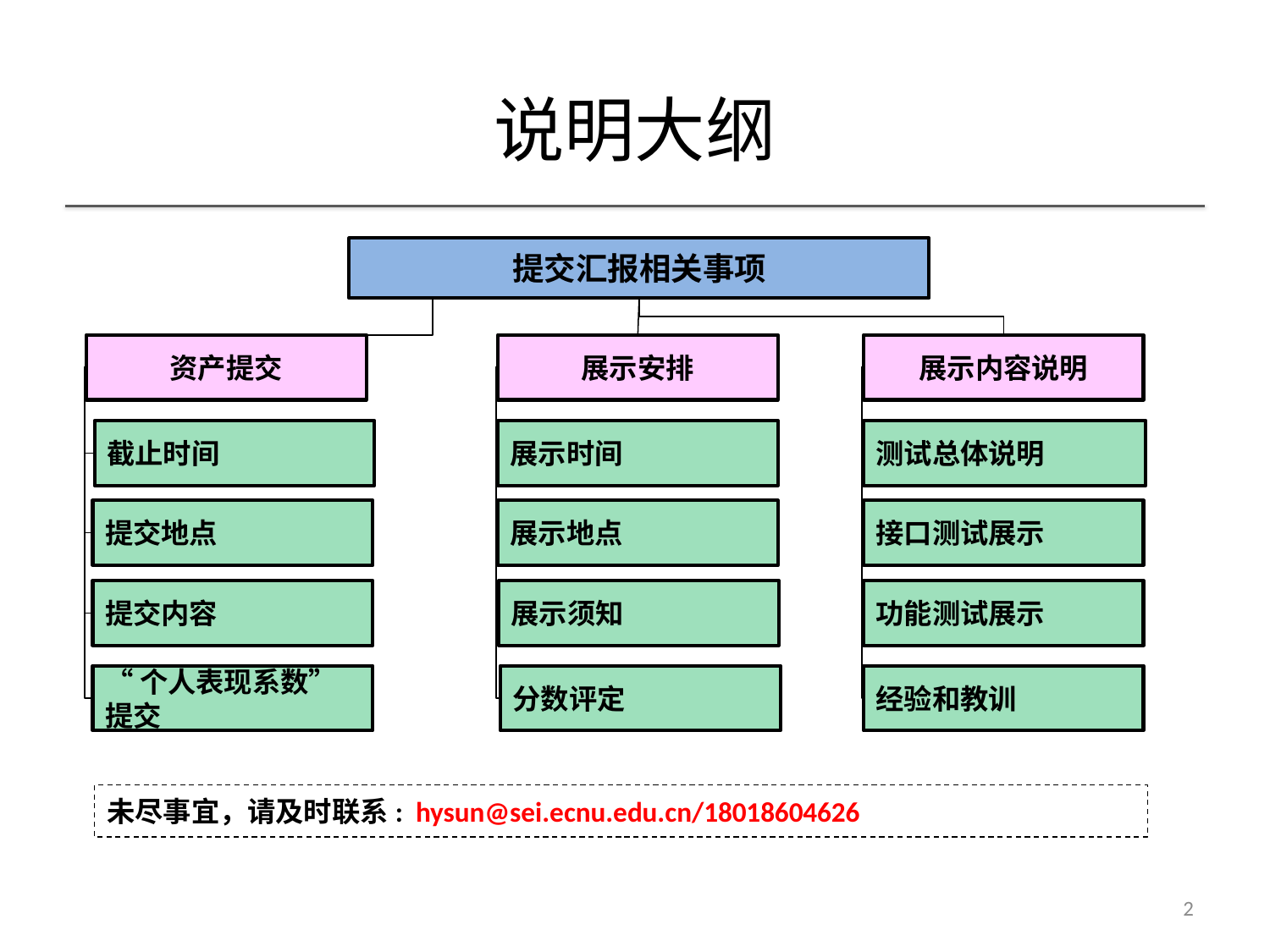

# 说明大纲
提交汇报相关事项
资产提交
展示安排
展示内容说明
截止时间
展示时间
测试总体说明
提交地点
展示地点
接口测试展示
提交内容
展示须知
功能测试展示
“个人表现系数”提交
分数评定
经验和教训
未尽事宜，请及时联系:  hysun@sei.ecnu.edu.cn/18018604626
2